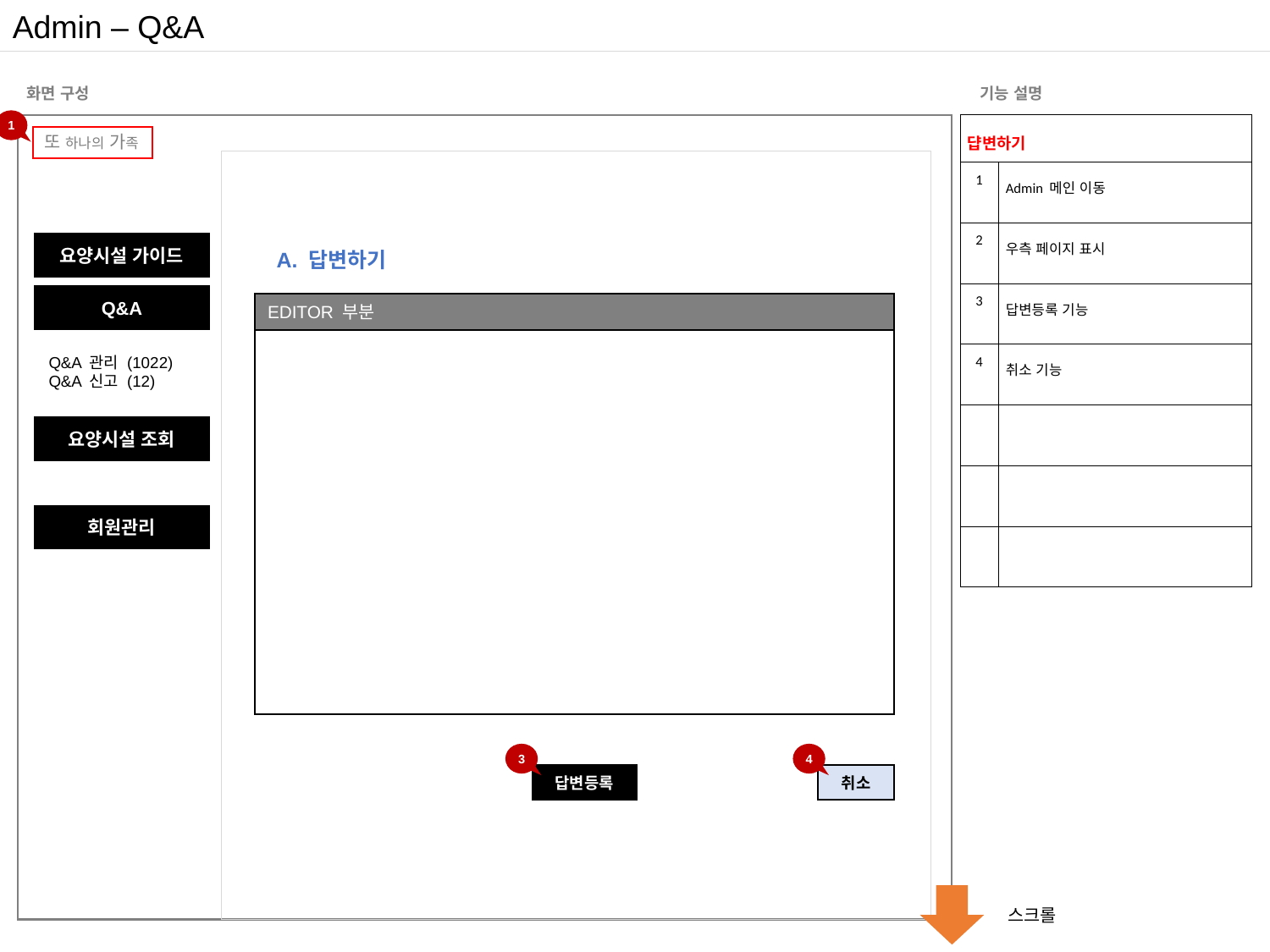

Admin – Q&A
화면 구성
기능 설명
1

| 댭변하기 |  |
| --- | --- |
| 1 | Admin 메인 이동 |
| 2 | 우측 페이지 표시 |
| 3 | 답변등록 기능 |
| 4 | 취소 기능 |
|  |  |
|  |  |
|  |  |
또 하나의 가족

요양시설 가이드
A. 답변하기
Q&A
EDITOR 부분

Q&A 관리 (1022)
Q&A 신고 (12)
요양시설 조회
회원관리
3
4
답변등록
취소

스크롤